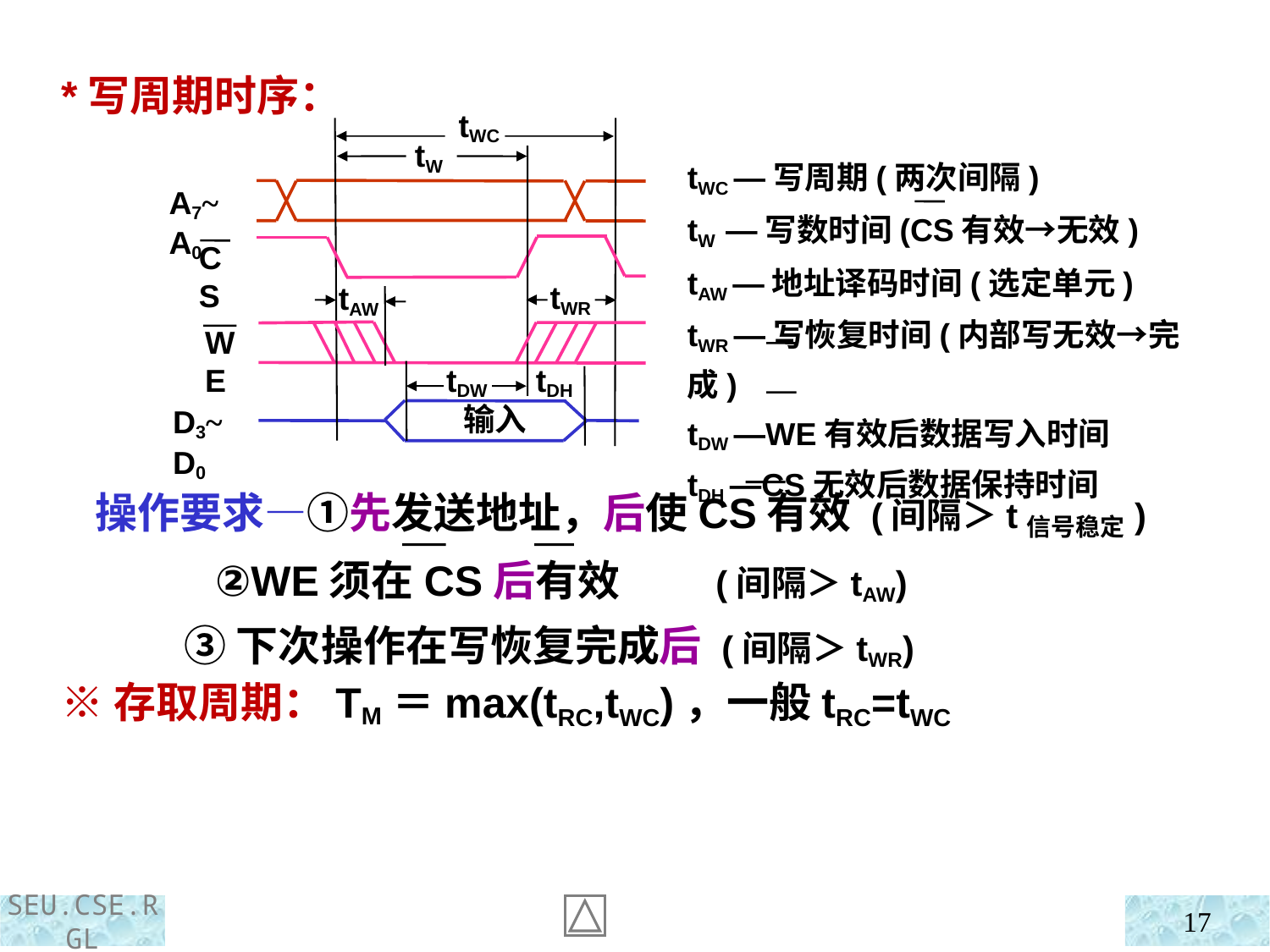

*写周期时序：
tWC

tW

A7~A0

CS

tWR
tAW

WE

tDW
tDH

输入
D3~D0

tWC —写周期(两次间隔)
tW  —写数时间(CS有效→无效)
tAW —地址译码时间(选定单元)
tWR —写恢复时间(内部写无效→完成)
tDW —WE有效后数据写入时间
tDH —CS无效后数据保持时间

     操作要求—①先发送地址，后使CS有效 (间隔＞t信号稳定)
               ②WE须在CS后有效         (间隔＞tAW)
                  ③下次操作在写恢复完成后 (间隔＞tWR)

  ※存取周期：TM＝max(tRC,tWC)，一般tRC=tWC
17